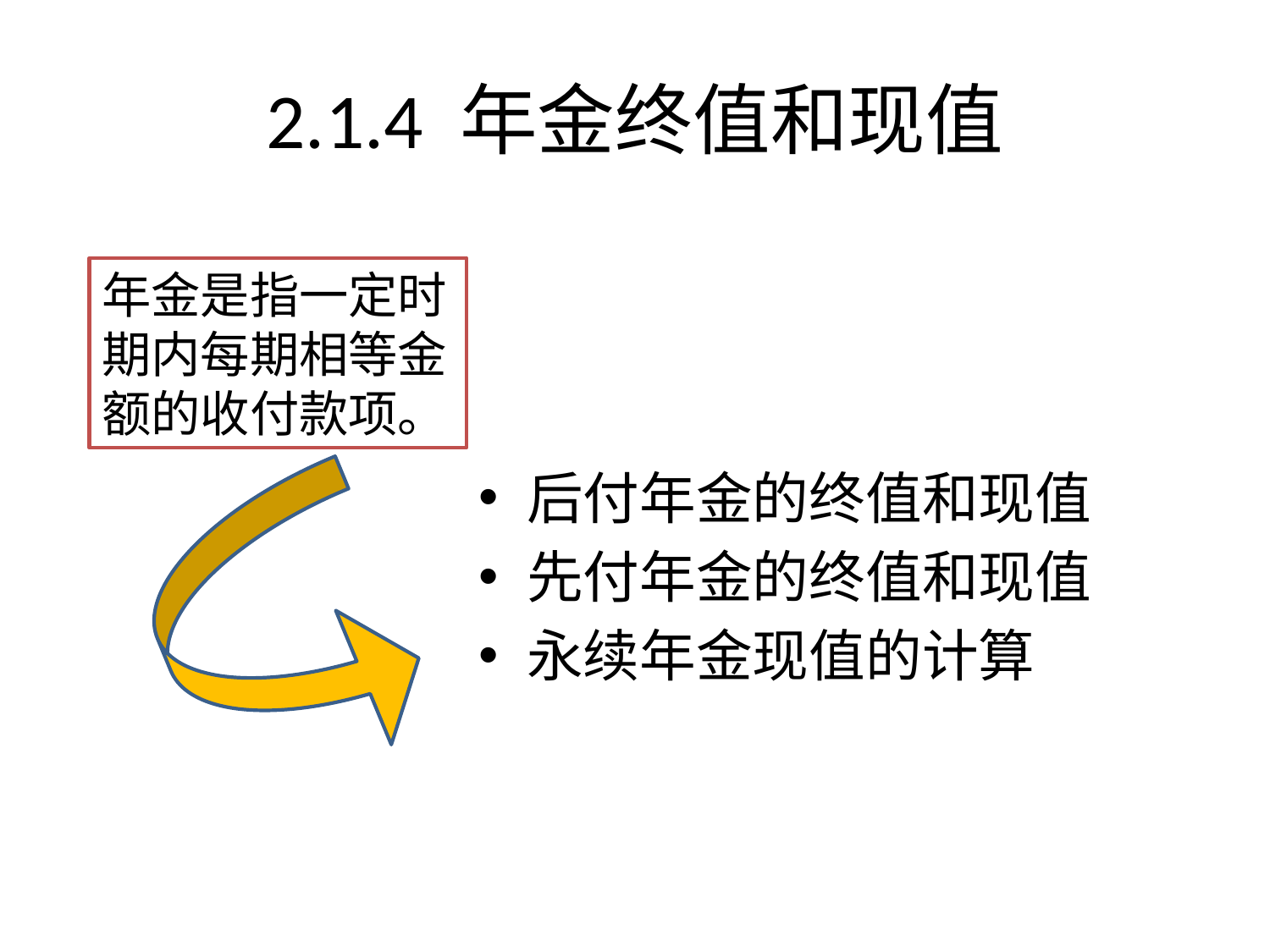

# 2.1.4 年金终值和现值
年金是指一定时期内每期相等金额的收付款项。
后付年金的终值和现值
先付年金的终值和现值
永续年金现值的计算